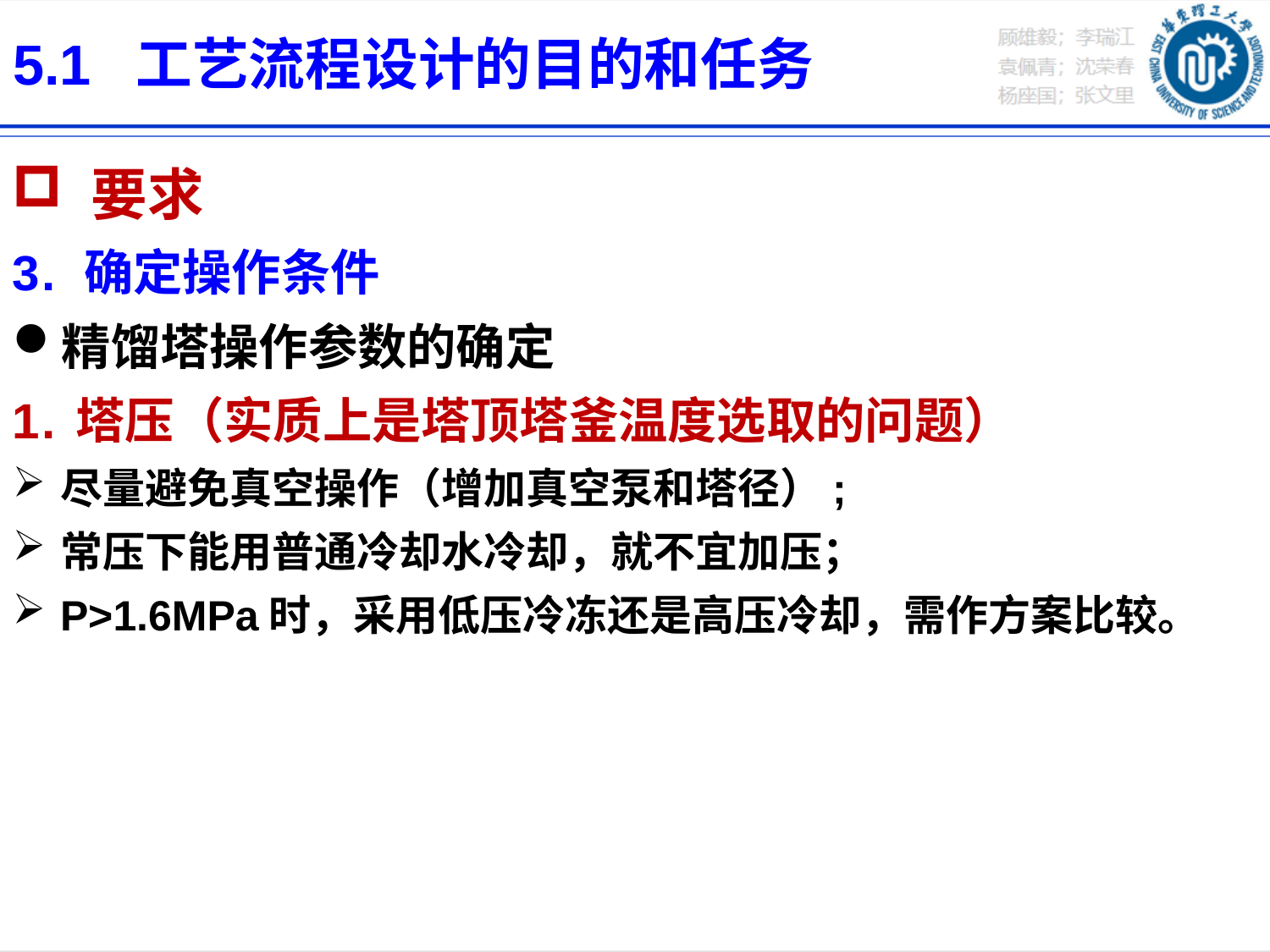

5.1  工艺流程设计的目的和任务
 要求
确定操作条件
精馏塔操作参数的确定
塔压（实质上是塔顶塔釜温度选取的问题）
尽量避免真空操作（增加真空泵和塔径）;
常压下能用普通冷却水冷却，就不宜加压；
P>1.6MPa时，采用低压冷冻还是高压冷却，需作方案比较。